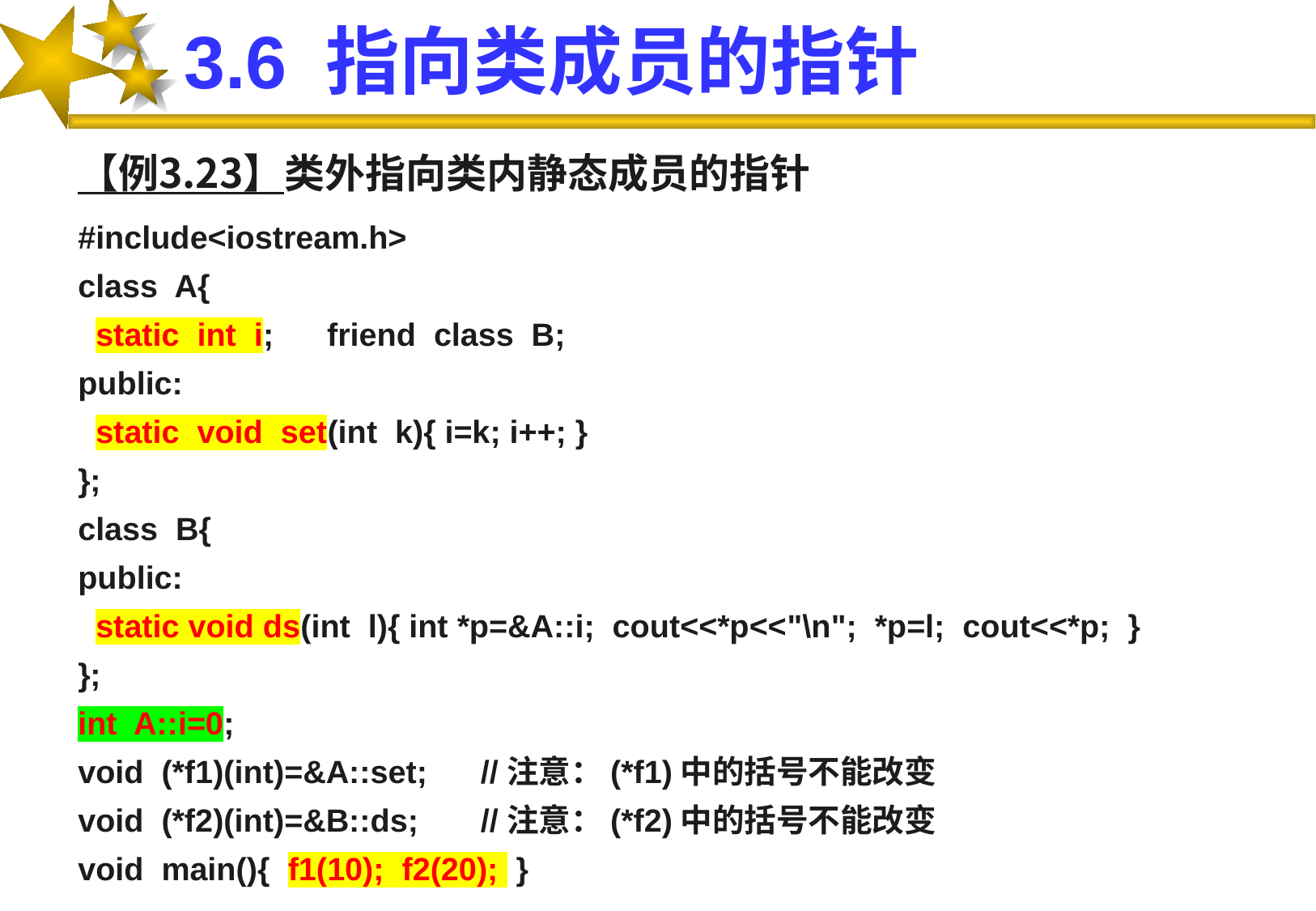

# 3.6 指向类成员的指针
【例3.23】类外指向类内静态成员的指针
#include<iostream.h>
class  A{
  static  int  i;      friend  class  B;
public:
  static  void  set(int  k){ i=k; i++; }
};
class  B{
public:
  static void ds(int  l){ int *p=&A::i;  cout<<*p<<"\n";  *p=l;  cout<<*p;  }
};
int  A::i=0;
void  (*f1)(int)=&A::set;      //注意：(*f1)中的括号不能改变
void  (*f2)(int)=&B::ds;       //注意：(*f2)中的括号不能改变
void  main(){  f1(10);  f2(20);  }